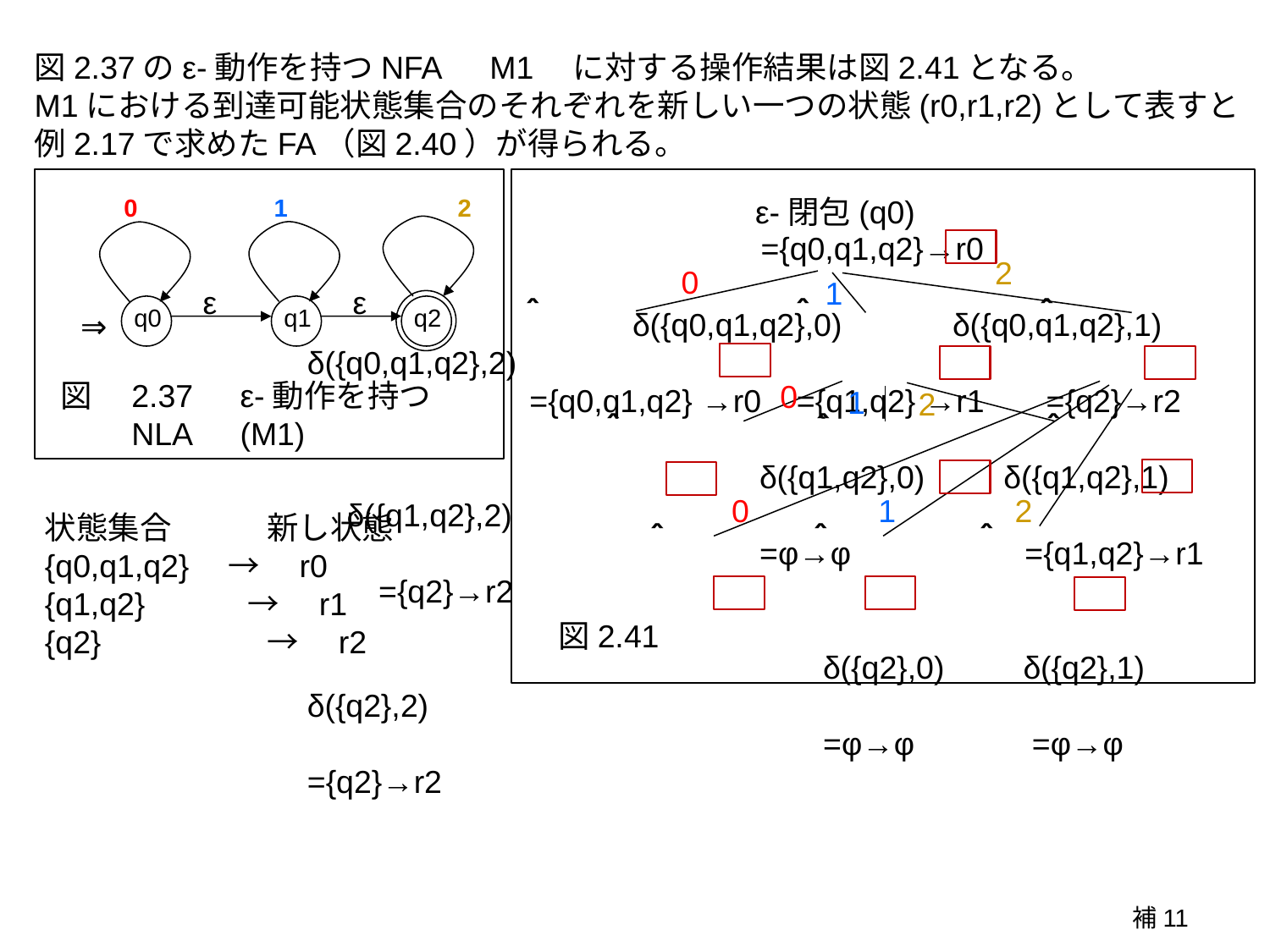

図2.37のε-動作を持つNFA　M1　に対する操作結果は図2.41となる。
M1における到達可能状態集合のそれぞれを新しい一つの状態(r0,r1,r2)として表すと
例2.17で求めたFA（図2.40）が得られる。

0
1
2
ε-閉包(q0)

                                                   ={q0,q1,q2}→r0

　　　　　　　　　　δ({q0,q1,q2},0)　　　δ({q0,q1,q2},1)    δ({q0,q1,q2},2)
                         ={q0,q1,q2} →r0    ={q1,q2} →r1       ={q2}→r2

　　　　　　　　　　　　　　δ({q1,q2},0)　　δ({q1,q2},1)　　　δ({q1,q2},2)
　　　　　　　　　　　　　　=φ→φ　　　　　={q1,q2}→r1　　　={q2}→r2

　　　　　　　　　　　　　　　　δ({q2},0)　　δ({q2},1)　　δ({q2},2)
　　　　　　　　　　　　　　　　=φ→φ　　　 =φ→φ　　　 ={q2}→r2

2
0
1
ε
ε
＾
＾
＾

q0

q1

q2
⇒

図　2.37　ε-動作を持つ
　　NLA　(M1)
0
1
2
＾
＾
＾

2
0
1
状態集合　　　新し状態
{q0,q1,q2}　→　r0
{q1,q2}　　　→　r1
{q2}　　　　　→　r2

＾
＾
＾

図2.41
補11